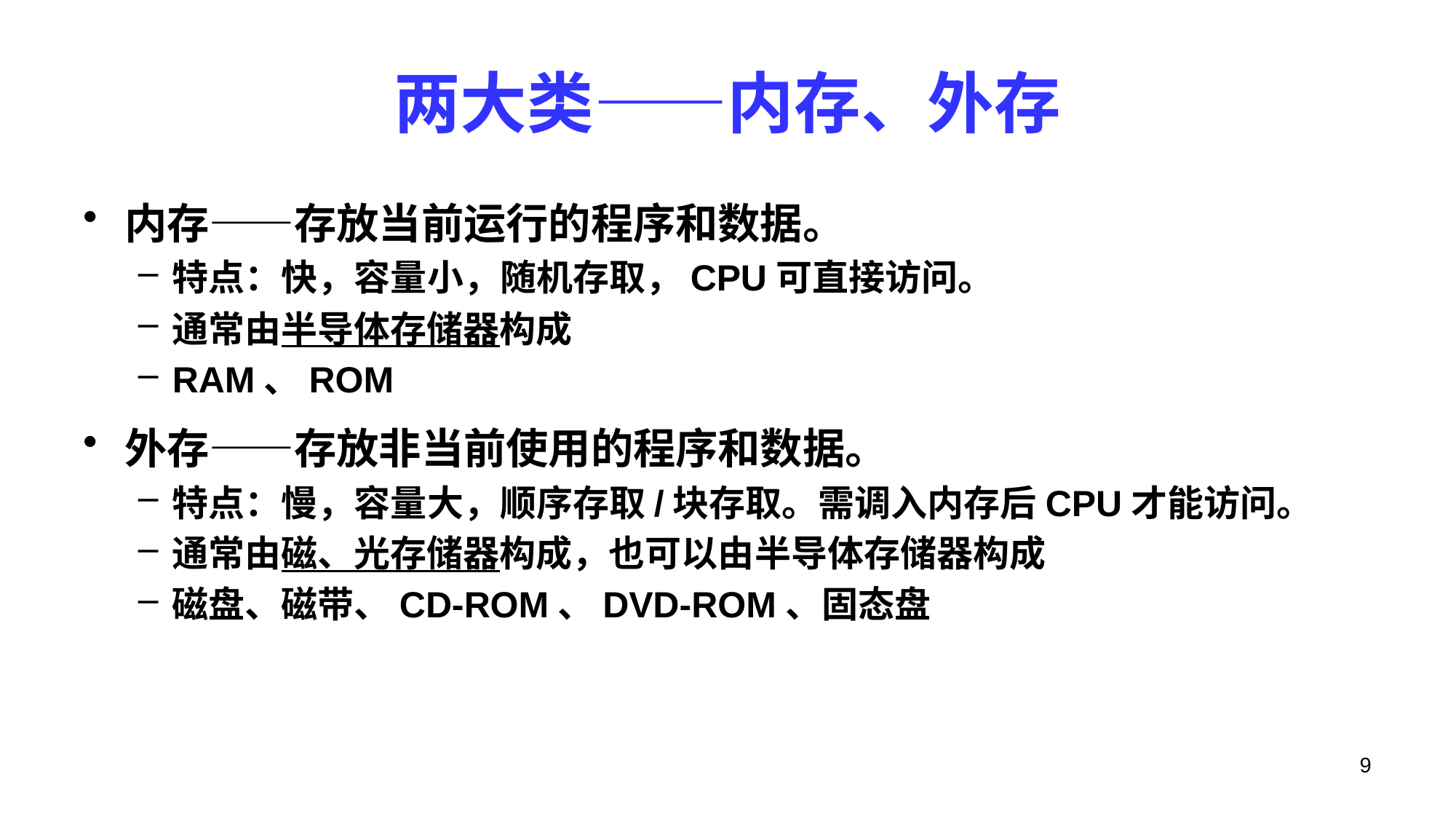

# 两大类——内存、外存
内存——存放当前运行的程序和数据。
特点：快，容量小，随机存取，CPU可直接访问。
通常由半导体存储器构成
RAM、ROM
外存——存放非当前使用的程序和数据。
特点：慢，容量大，顺序存取/块存取。需调入内存后CPU才能访问。
通常由磁、光存储器构成，也可以由半导体存储器构成
磁盘、磁带、CD-ROM、DVD-ROM、固态盘
9